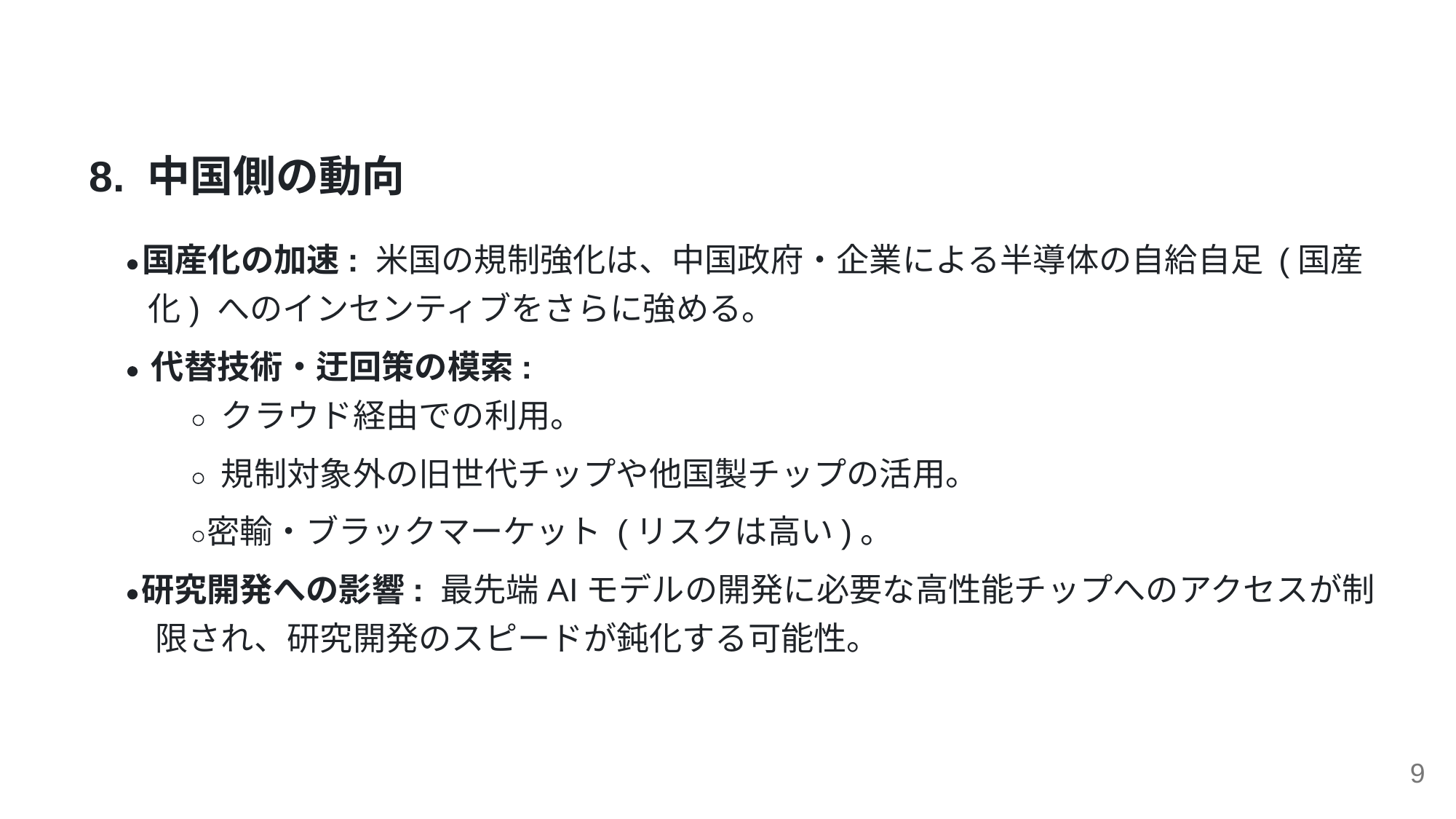

8. 中国側の動向
国産化の加速: ⽶国の規制強化は、中国政府・企業による半導体の⾃給⾃⾜ (国産

化) へのインセンティブをさらに強める。
代替技術・迂回策の模索:

クラウド経由での利⽤。

規制対象外の旧世代チップや他国製チップの活⽤。

密輸・ブラックマーケット (リスクは⾼い)。

研究開発への影響: 最先端AIモデルの開発に必要な⾼性能チップへのアクセスが制

限され、研究開発のスピードが鈍化する可能性。
9